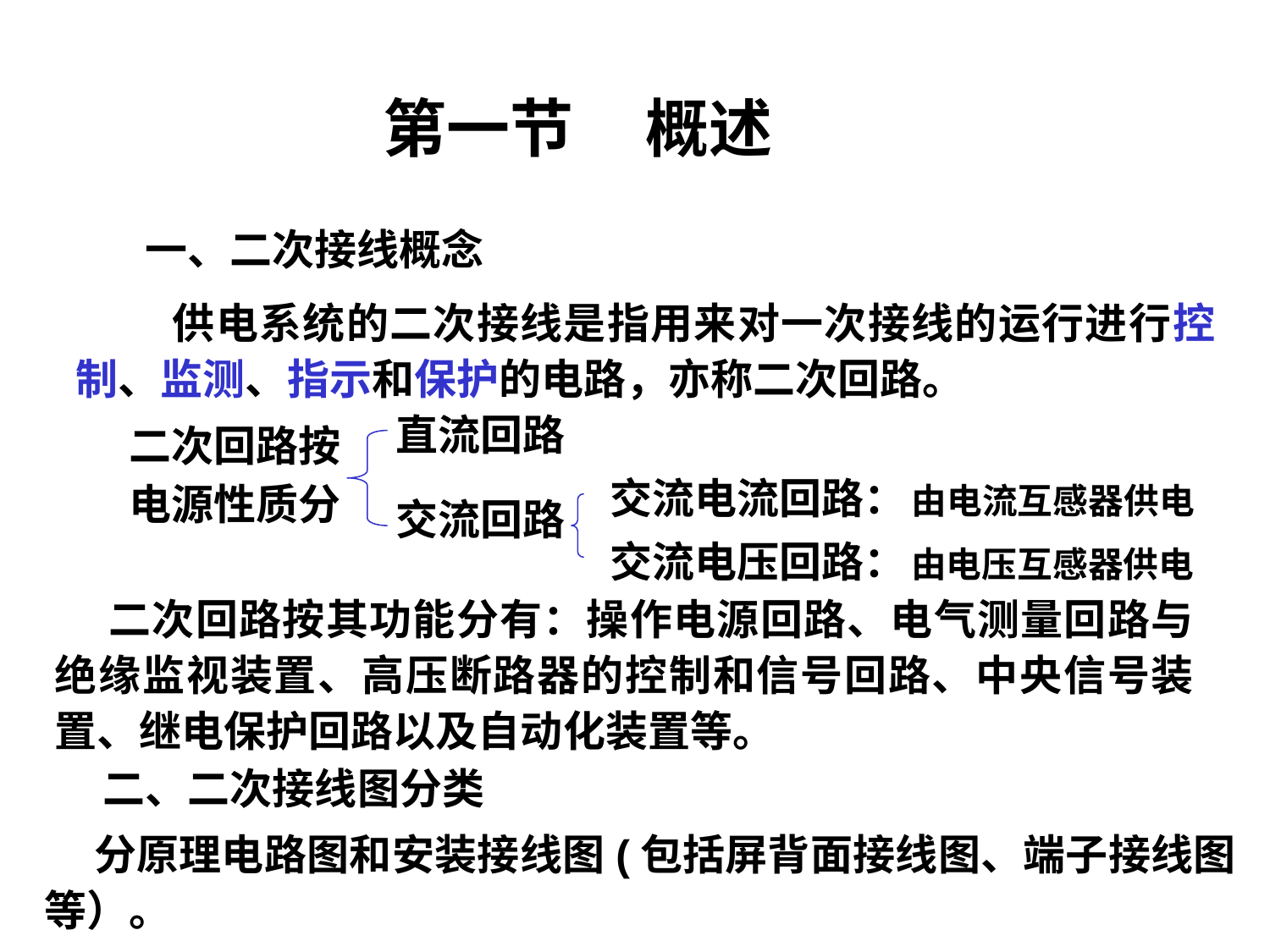

# 第一节     概述
    一、二次接线概念
        供电系统的二次接线是指用来对一次接线的运行进行控制、监测、指示和保护的电路，亦称二次回路。
直流回路
二次回路按
电源性质分

交流回路
交流电流回路：
由电流互感器供电

交流电压回路：
由电压互感器供电
    二次回路按其功能分有：操作电源回路、电气测量回路与绝缘监视装置、高压断路器的控制和信号回路、中央信号装置、继电保护回路以及自动化装置等。
    二、二次接线图分类
    分原理电路图和安装接线图(包括屏背面接线图、端子接线图等）。